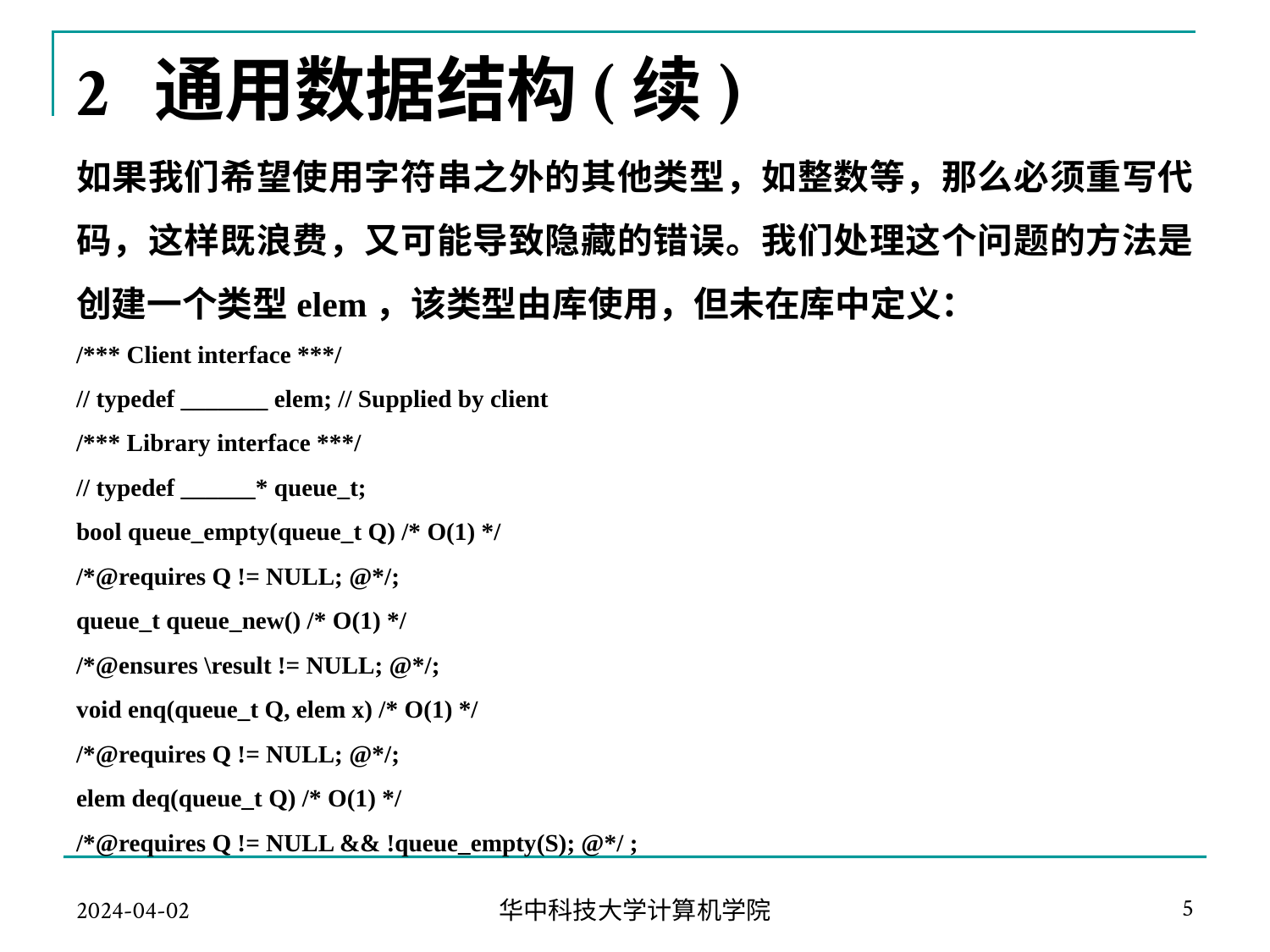

# 2  通用数据结构(续)
如果我们希望使用字符串之外的其他类型，如整数等，那么必须重写代码，这样既浪费，又可能导致隐藏的错误。我们处理这个问题的方法是创建一个类型elem，该类型由库使用，但未在库中定义：
/*** Client interface ***/
// typedef _______ elem; // Supplied by client
/*** Library interface ***/
// typedef ______* queue_t;
bool queue_empty(queue_t Q) /* O(1) */
/*@requires Q != NULL; @*/;
queue_t queue_new() /* O(1) */
/*@ensures \result != NULL; @*/;
void enq(queue_t Q, elem x) /* O(1) */
/*@requires Q != NULL; @*/;
elem deq(queue_t Q) /* O(1) */
/*@requires Q != NULL && !queue_empty(S); @*/ ;
2024-04-02
5
华中科技大学计算机学院